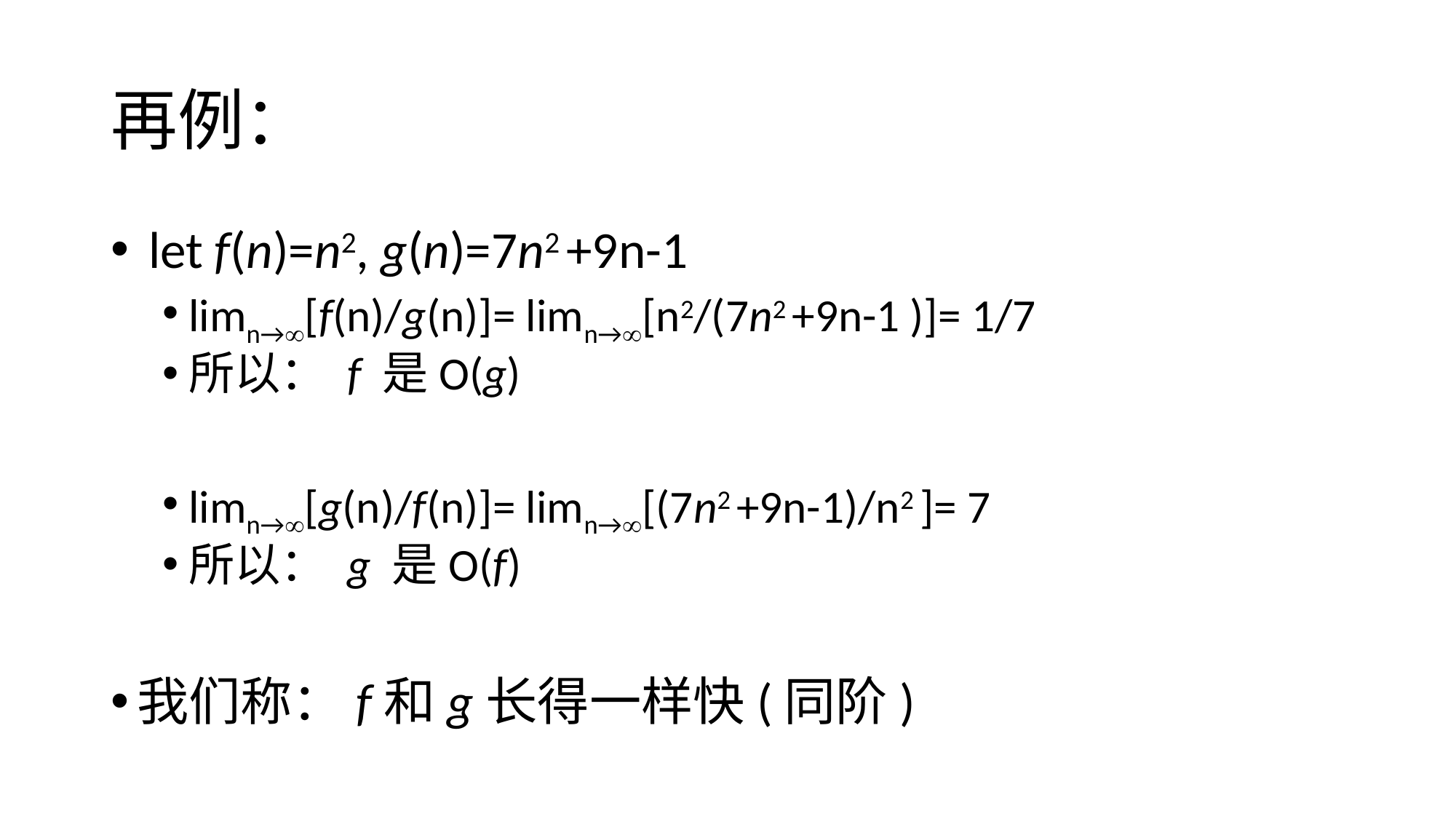

# 再例：
 let f(n)=n2, g(n)=7n2 +9n-1
limn→∞[f(n)/g(n)]= limn→∞[n2/(7n2 +9n-1 )]= 1/7
所以： f 是Ο(g)

limn→∞[g(n)/f(n)]= limn→∞[(7n2 +9n-1)/n2 ]= 7
所以： g 是Ο(f)

我们称：f和g长得一样快(同阶)